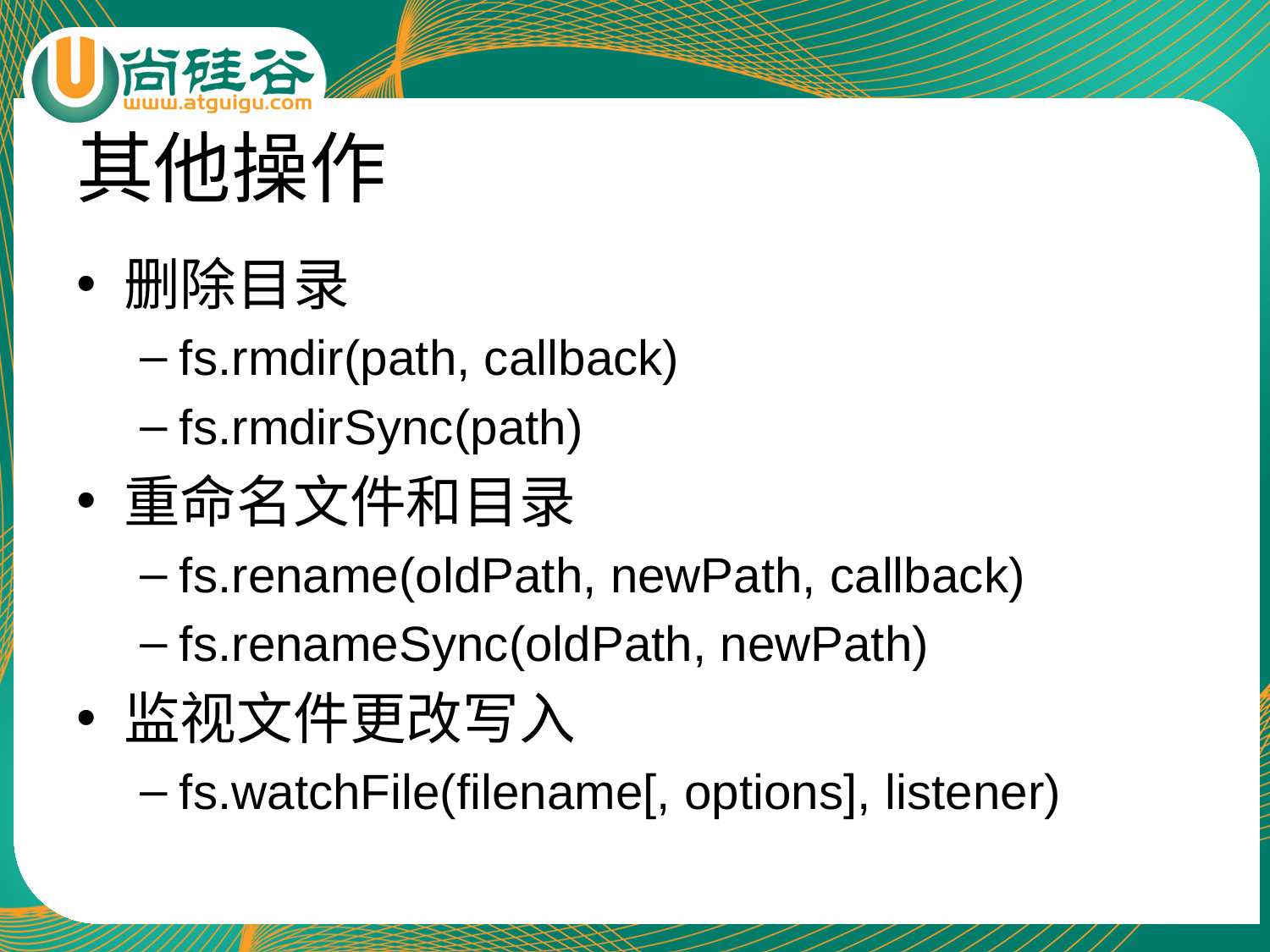

# 其他操作
删除目录
fs.rmdir(path, callback)
fs.rmdirSync(path)
重命名文件和目录
fs.rename(oldPath, newPath, callback)
fs.renameSync(oldPath, newPath)
监视文件更改写入
fs.watchFile(filename[, options], listener)